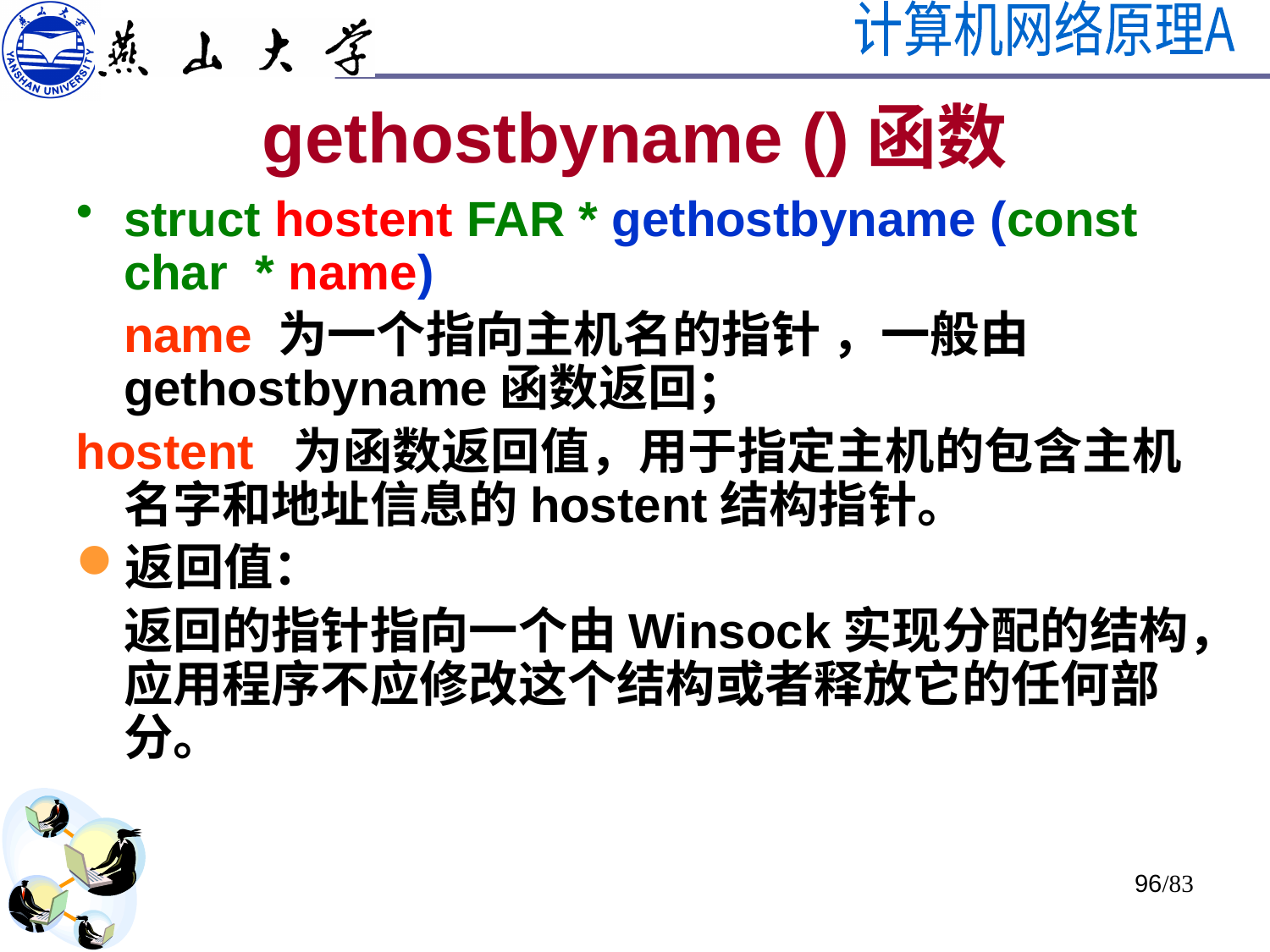

# gethostbyname ()函数
struct hostent FAR * gethostbyname (const char  * name)
	name 为一个指向主机名的指针 ，一般由gethostbyname函数返回；
hostent  为函数返回值，用于指定主机的包含主机名字和地址信息的hostent结构指针。
返回值：
	返回的指针指向一个由Winsock实现分配的结构，应用程序不应修改这个结构或者释放它的任何部分。
96/83